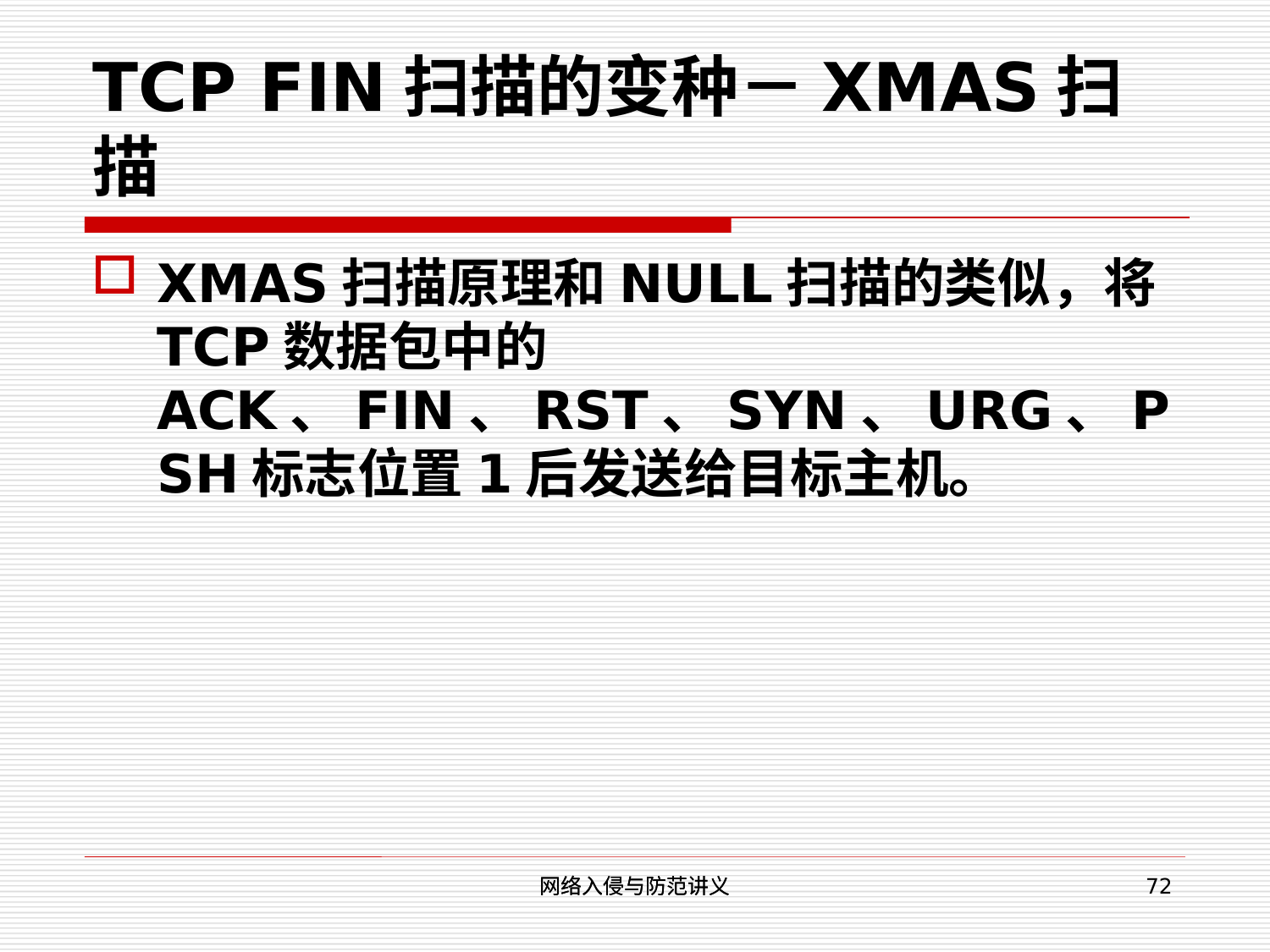

# TCP FIN扫描的变种－XMAS扫描
XMAS扫描原理和NULL扫描的类似，将TCP数据包中的ACK、FIN、RST、SYN、URG、PSH标志位置1后发送给目标主机。

网络入侵与防范讲义
网络入侵与防范讲义
72
72